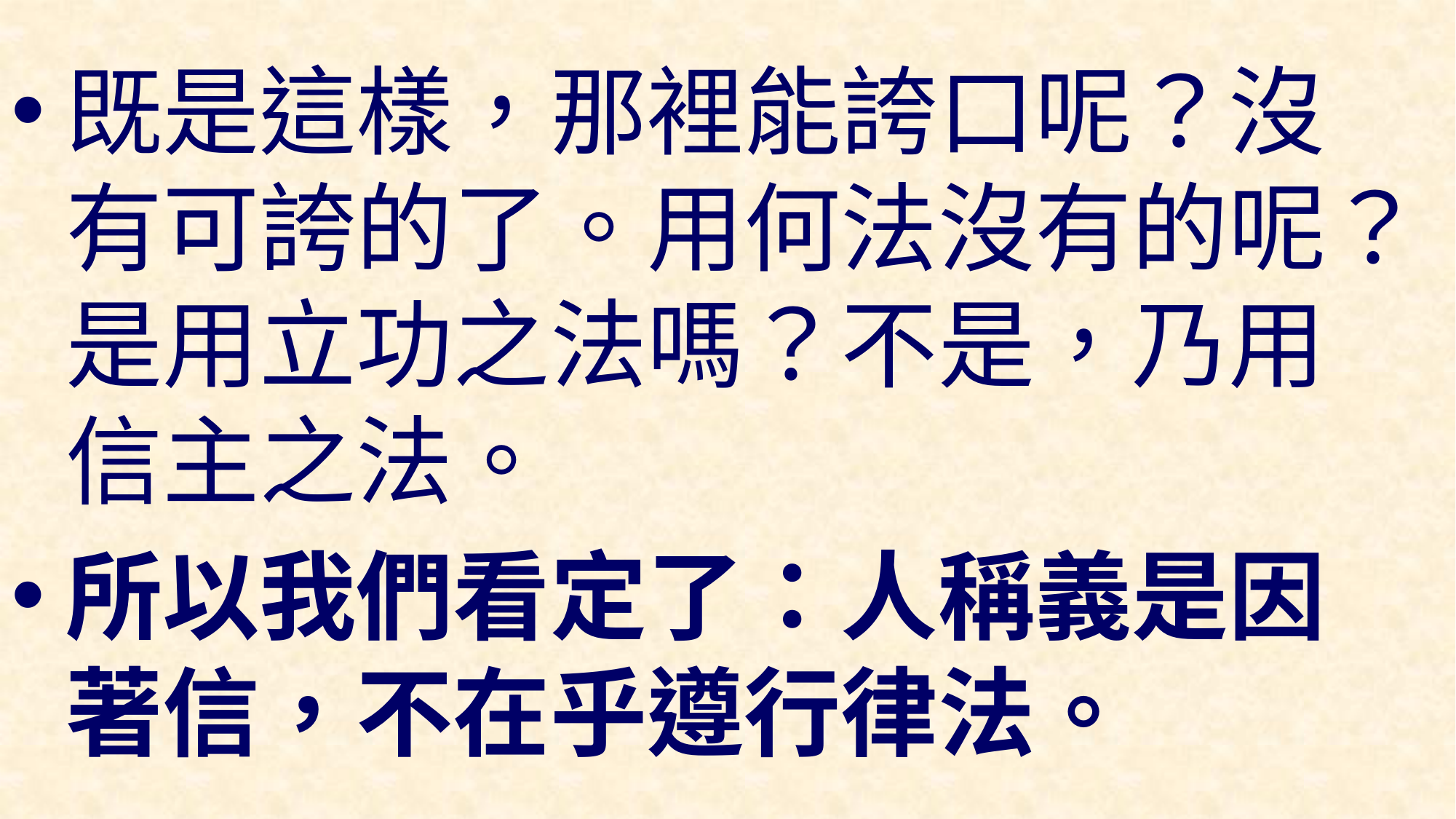

既是這樣，那裡能誇口呢？沒有可誇的了。用何法沒有的呢？是用立功之法嗎？不是，乃用信主之法。
所以我們看定了：人稱義是因著信，不在乎遵行律法。